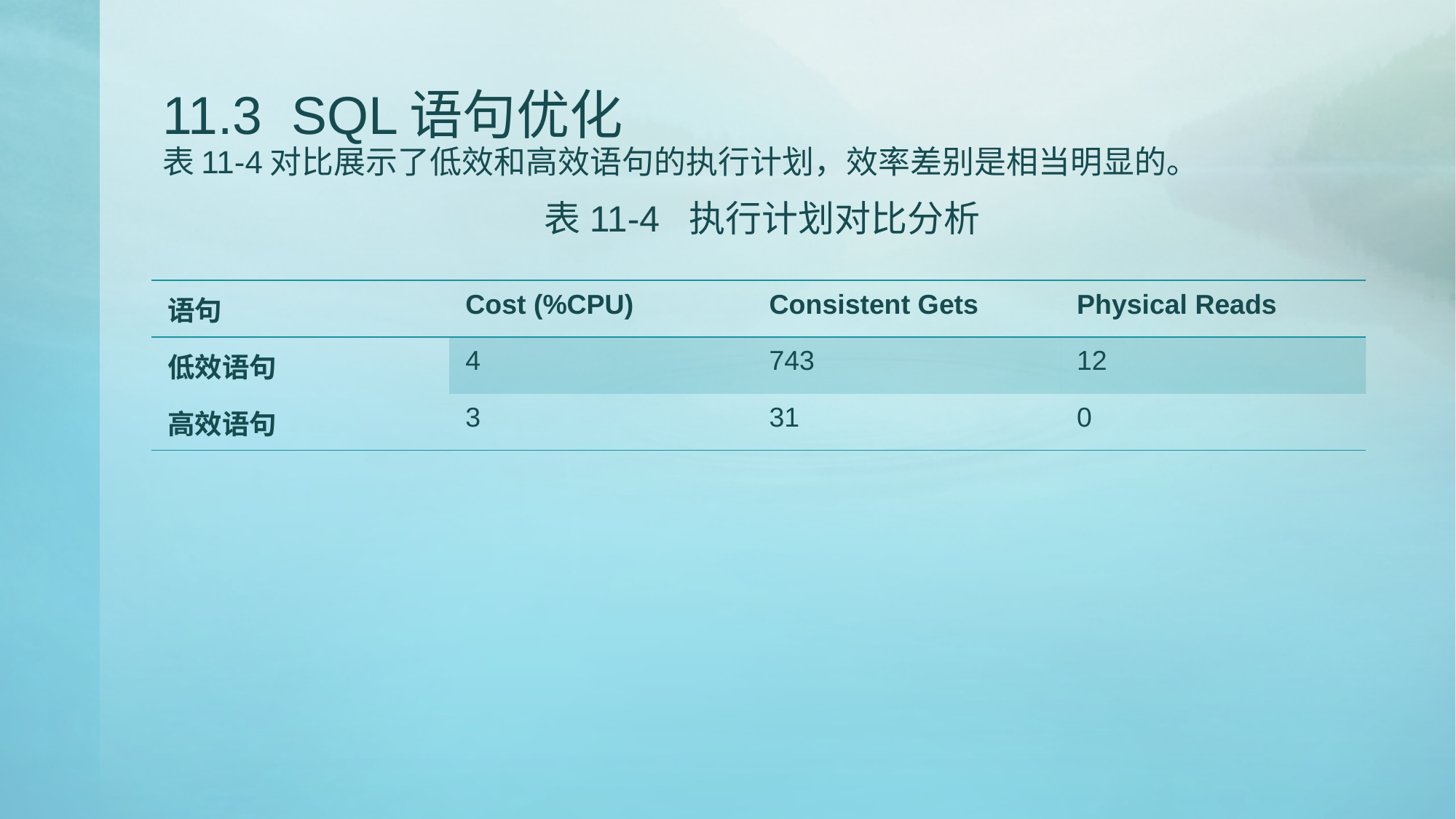

# 11.3  SQL语句优化 表11-4对比展示了低效和高效语句的执行计划，效率差别是相当明显的。
表11-4  执行计划对比分析

| 语句 | Cost (%CPU) | Consistent Gets | Physical Reads |
| --- | --- | --- | --- |
| 低效语句 | 4 | 743 | 12 |
| 高效语句 | 3 | 31 | 0 |